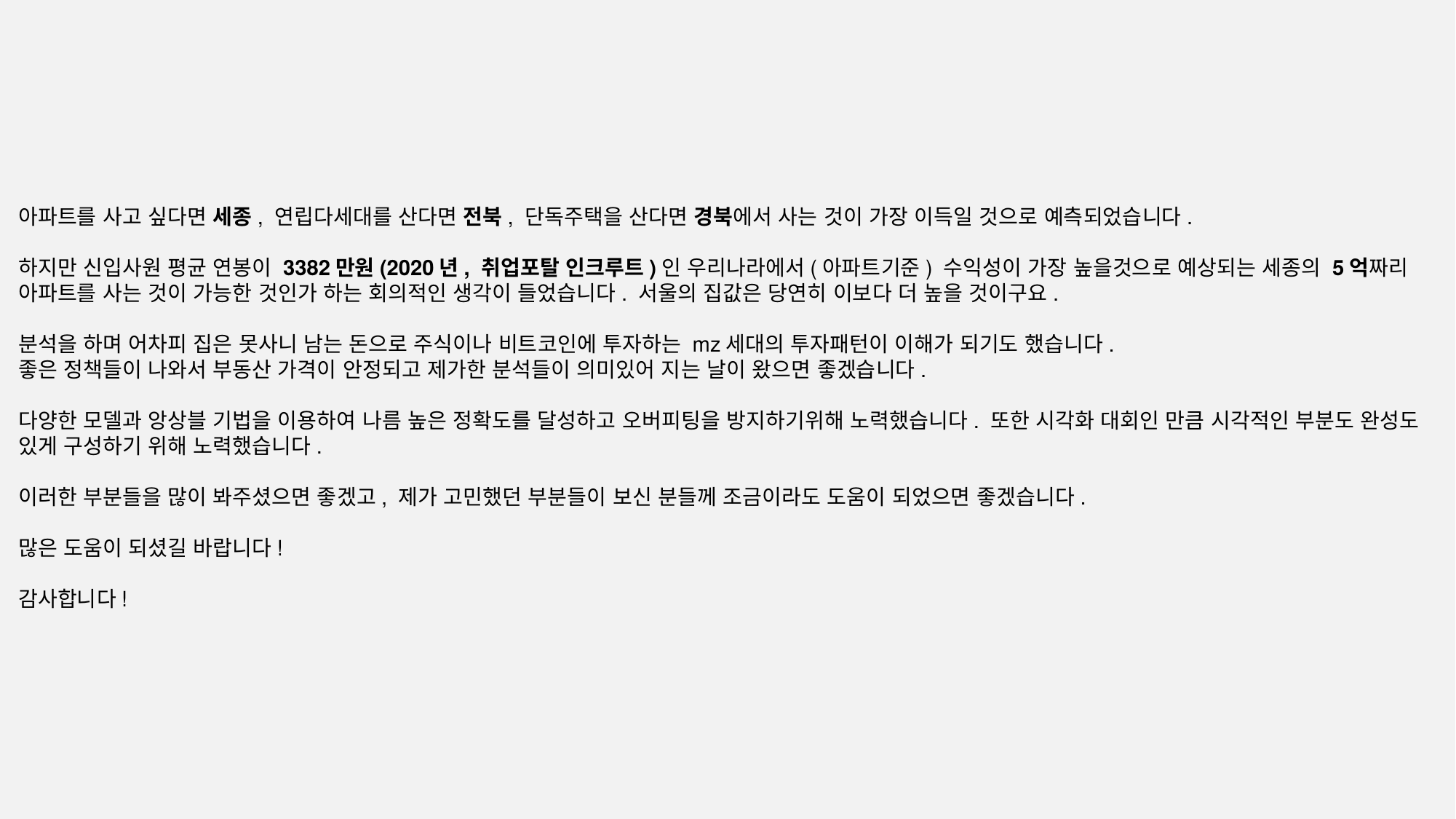

아파트를 사고 싶다면 세종, 연립다세대를 산다면 전북, 단독주택을 산다면 경북에서 사는 것이 가장 이득일 것으로 예측되었습니다.

하지만 신입사원 평균 연봉이 3382만원(2020년, 취업포탈 인크루트)인 우리나라에서(아파트기준) 수익성이 가장 높을것으로 예상되는 세종의 5억짜리 아파트를 사는 것이 가능한 것인가 하는 회의적인 생각이 들었습니다. 서울의 집값은 당연히 이보다 더 높을 것이구요.

분석을 하며 어차피 집은 못사니 남는 돈으로 주식이나 비트코인에 투자하는 mz세대의 투자패턴이 이해가 되기도 했습니다.
좋은 정책들이 나와서 부동산 가격이 안정되고 제가한 분석들이 의미있어 지는 날이 왔으면 좋겠습니다.

다양한 모델과 앙상블 기법을 이용하여 나름 높은 정확도를 달성하고 오버피팅을 방지하기위해 노력했습니다. 또한 시각화 대회인 만큼 시각적인 부분도 완성도 있게 구성하기 위해 노력했습니다.
이러한 부분들을 많이 봐주셨으면 좋겠고, 제가 고민했던 부분들이 보신 분들께 조금이라도 도움이 되었으면 좋겠습니다.

많은 도움이 되셨길 바랍니다!

감사합니다!